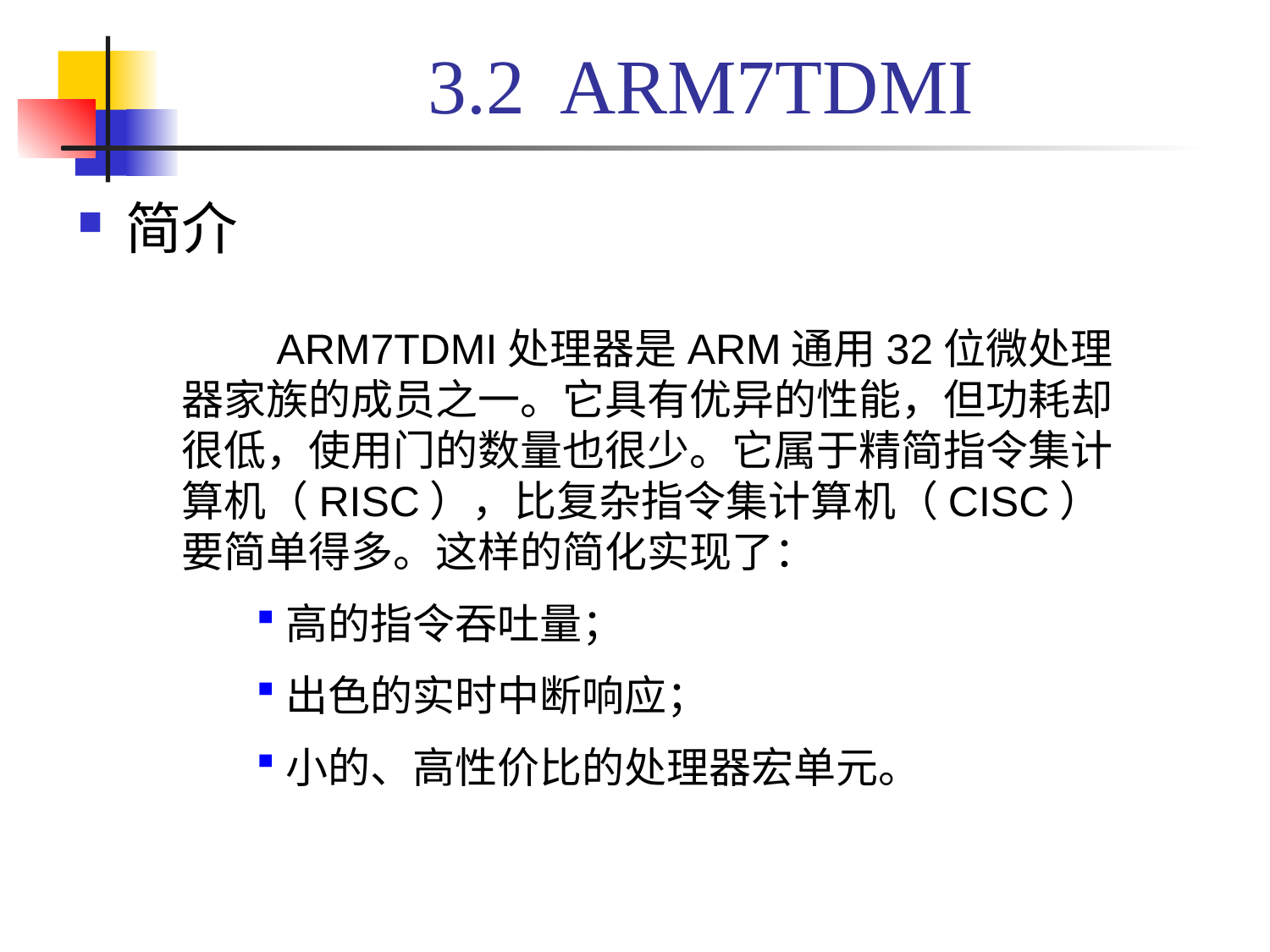

# 3.2  ARM7TDMI
简介
        ARM7TDMI处理器是ARM通用32位微处理器家族的成员之一。它具有优异的性能，但功耗却很低，使用门的数量也很少。它属于精简指令集计算机（RISC），比复杂指令集计算机（CISC）要简单得多。这样的简化实现了：
高的指令吞吐量；
出色的实时中断响应；
小的、高性价比的处理器宏单元。